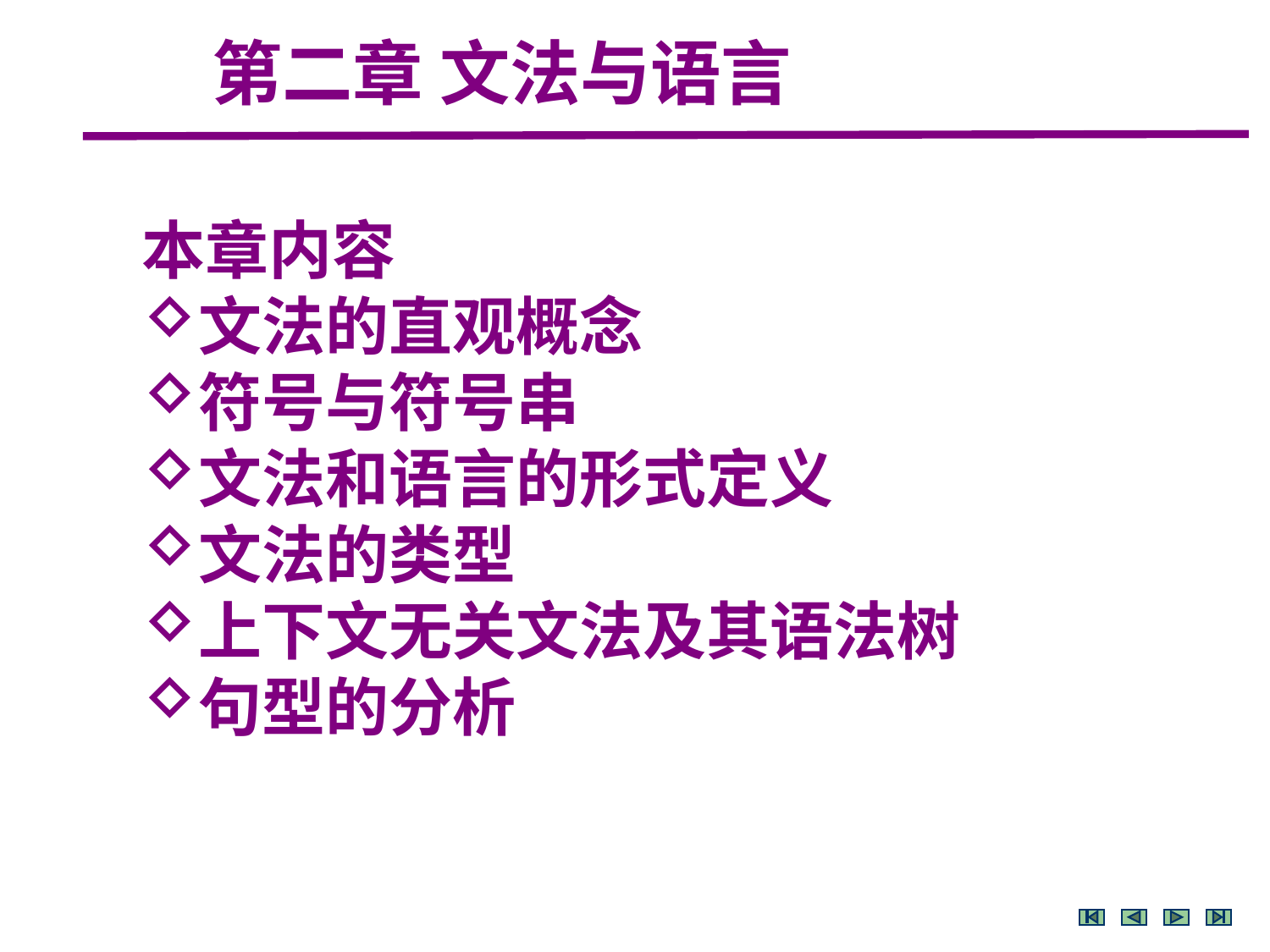

第二章 文法与语言
本章内容
文法的直观概念
符号与符号串
文法和语言的形式定义
文法的类型
上下文无关文法及其语法树
句型的分析